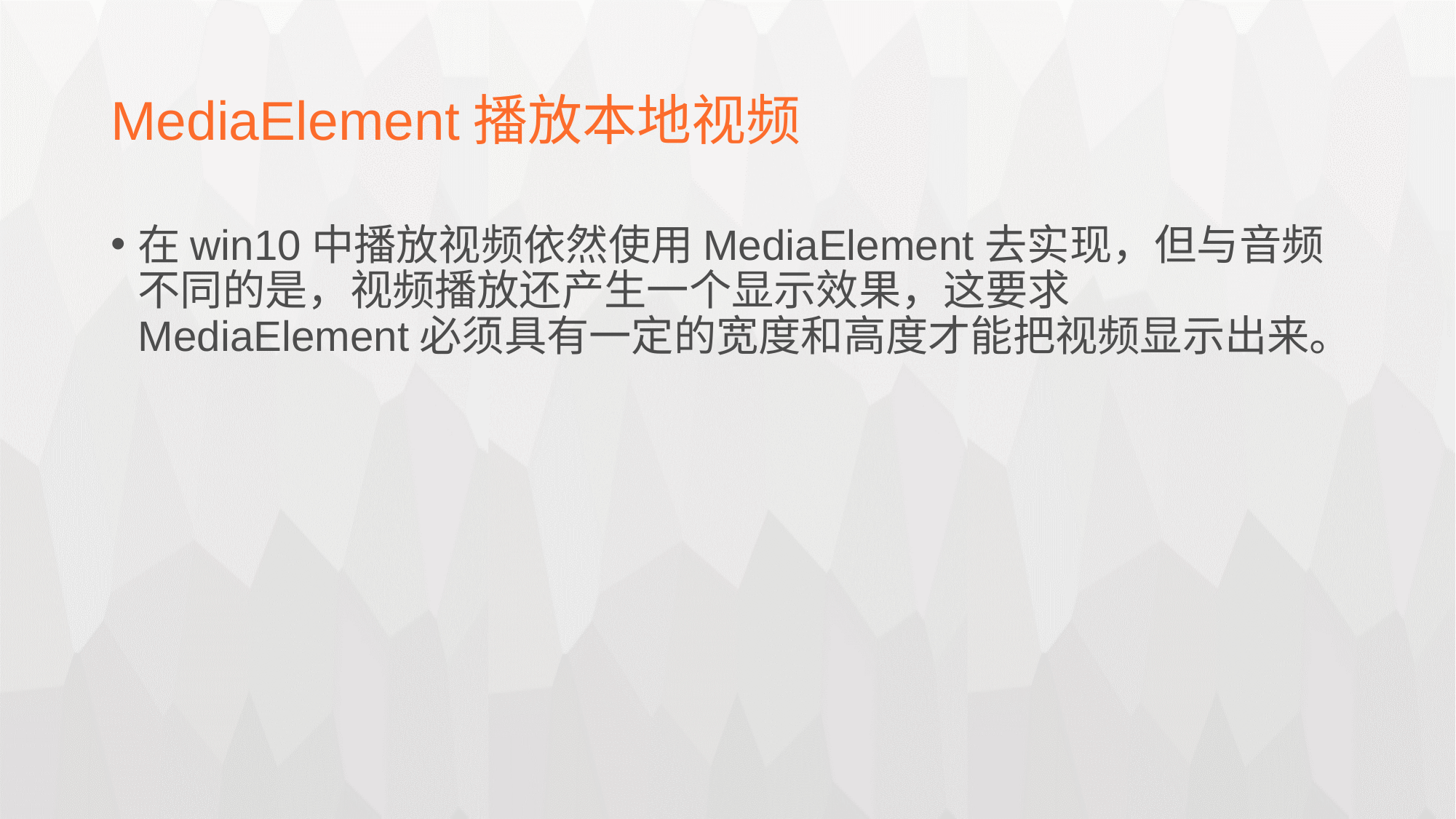

MediaElement播放本地视频
在win10中播放视频依然使用MediaElement去实现，但与音频不同的是，视频播放还产生一个显示效果，这要求MediaElement必须具有一定的宽度和高度才能把视频显示出来。